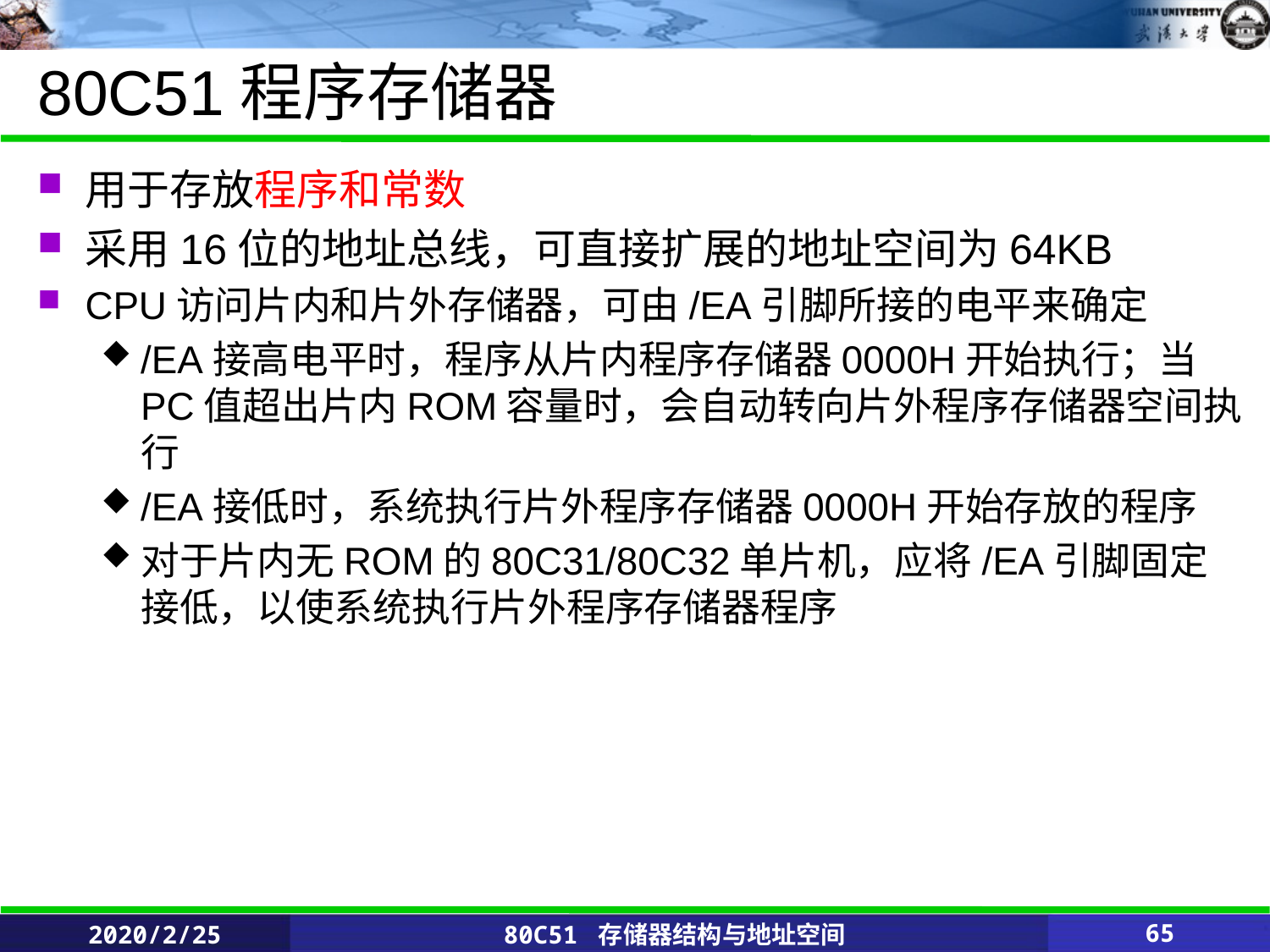

# 80C51程序存储器
用于存放程序和常数
采用16位的地址总线，可直接扩展的地址空间为64KB
CPU访问片内和片外存储器，可由/EA引脚所接的电平来确定
/EA接高电平时，程序从片内程序存储器0000H开始执行；当PC值超出片内ROM容量时，会自动转向片外程序存储器空间执行
/EA接低时，系统执行片外程序存储器0000H开始存放的程序
对于片内无ROM的80C31/80C32单片机，应将/EA引脚固定接低，以使系统执行片外程序存储器程序
2020/2/25
80C51 存储器结构与地址空间
65